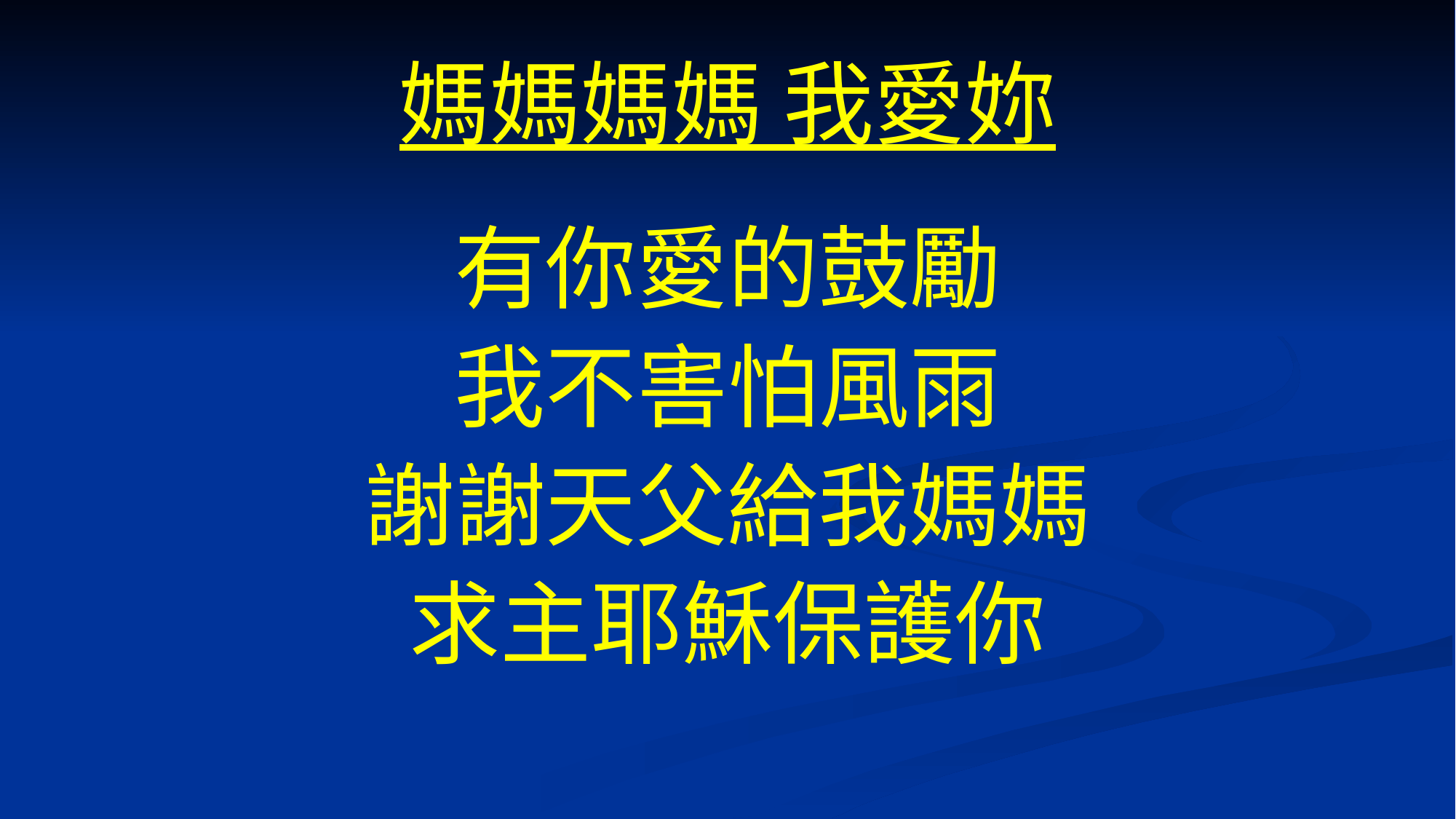

# 媽媽媽媽 我愛妳
有你愛的鼓勵
我不害怕風雨
謝謝天父給我媽媽
求主耶穌保護你